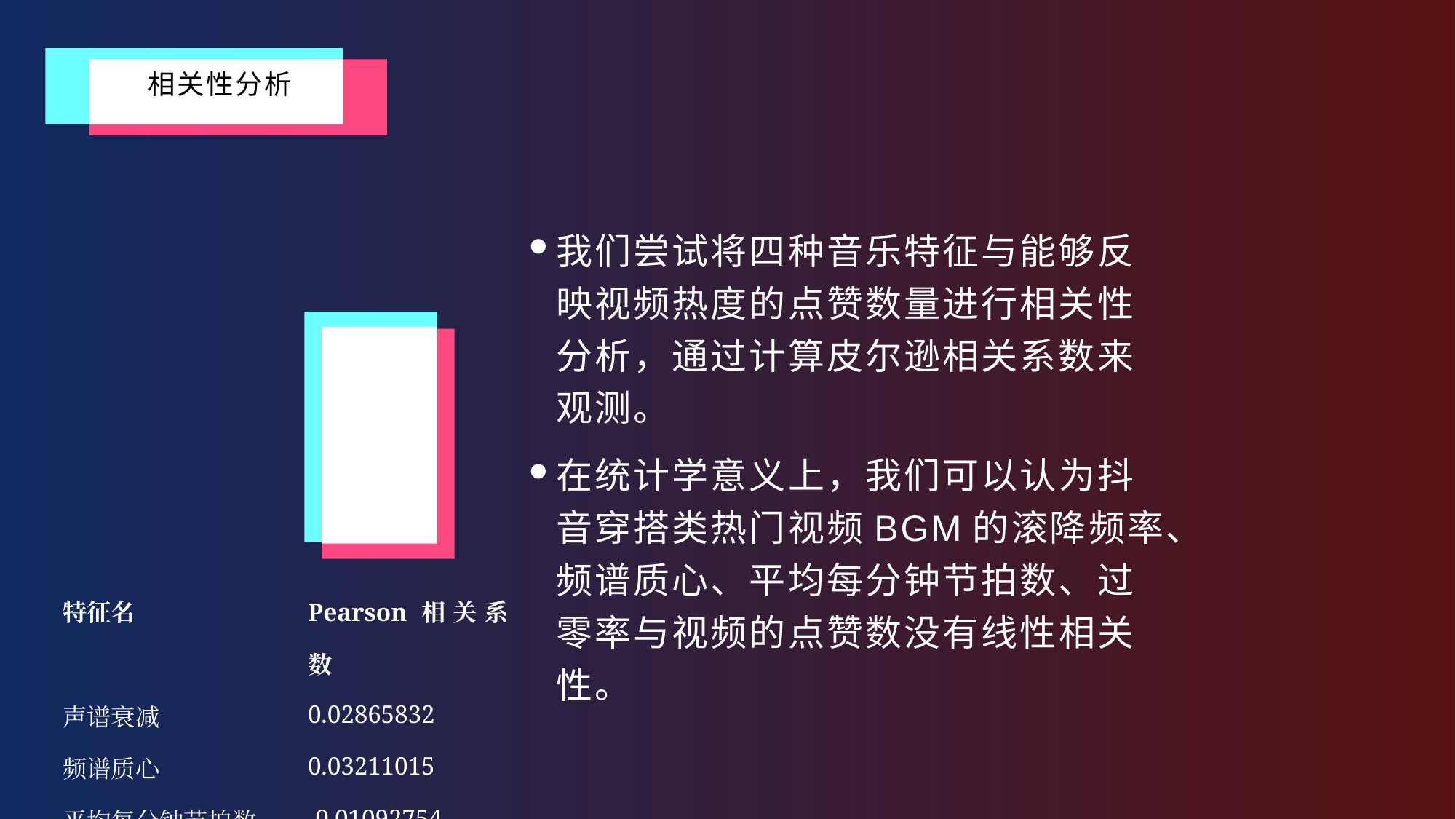

相关性分析
我们尝试将四种音乐特征与能够反映视频热度的点赞数量进行相关性分析，通过计算皮尔逊相关系数来观测。
在统计学意义上，我们可以认为抖音穿搭类热门视频BGM的滚降频率、频谱质心、平均每分钟节拍数、过零率与视频的点赞数没有线性相关性。

| 特征名 | Pearson相关系数 |
| --- | --- |
| 声谱衰减 | 0.02865832 |
| 频谱质心 | 0.03211015 |
| 平均每分钟节拍数 | -0.01092754 |
| 过零率 | 0.03644047 |